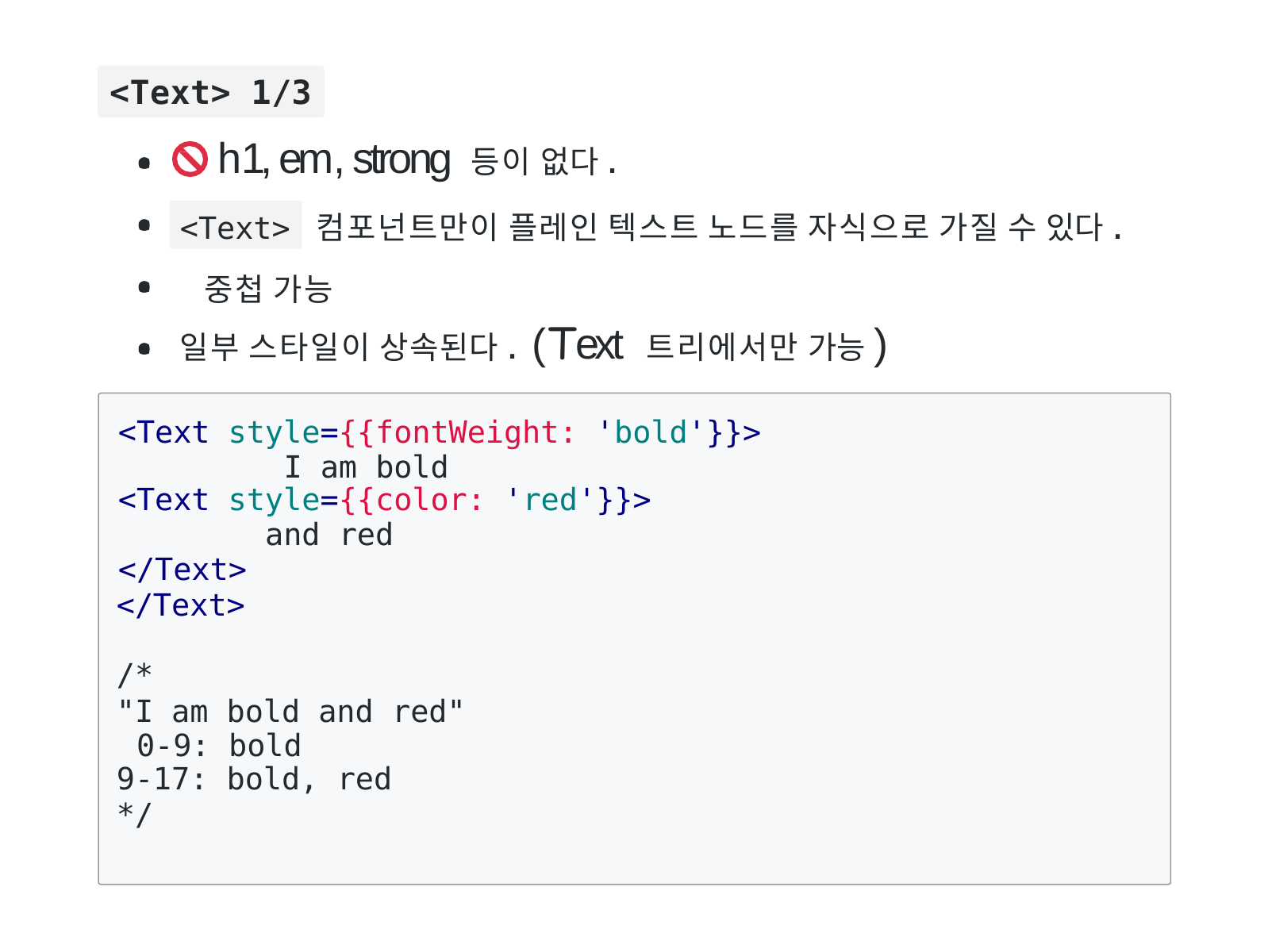

# <Text> 1/3
h1, em, strong 등이 없다.
<Text> 컴포넌트만이 플레인 텍스트 노드를 자식으로 가질 수 있다.  중첩 가능
일부 스타일이 상속된다. (Text 트리에서만 가능)

<Text style={{fontWeight: 'bold'}}>  I am bold
<Text style={{color: 'red'}}>
and red
</Text>
</Text>

/*
"I am bold and red"  0-9: bold
9-17: bold, red
*/